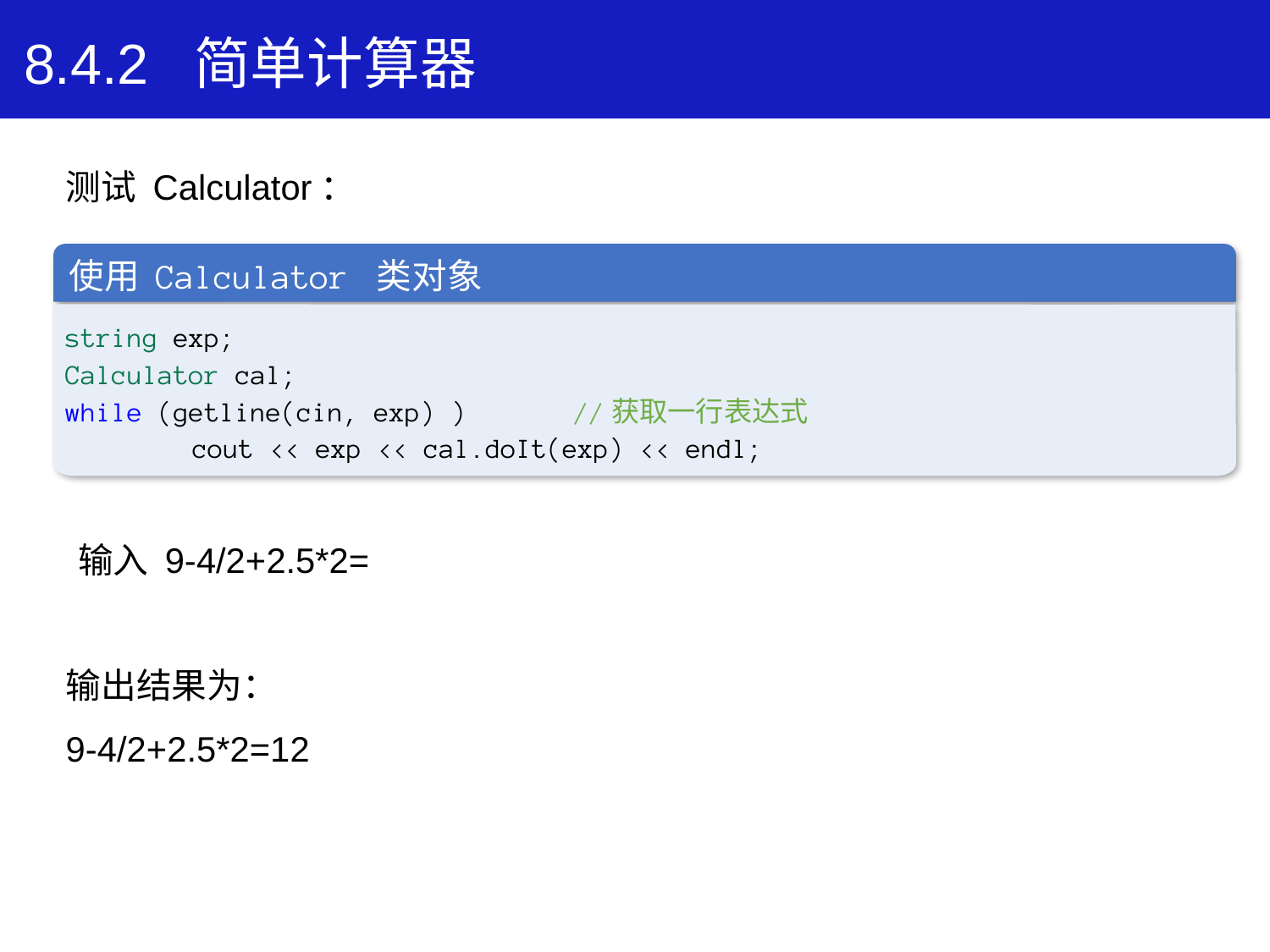

8.4.2  简单计算器
测试 Calculator：
使用 Calculator 类对象
string exp;
Calculator cal;
while (getline(cin, exp) ) 	//获取一行表达式
	cout << exp << cal.doIt(exp) << endl;
输入 9-4/2+2.5*2=
输出结果为：
9-4/2+2.5*2=12
47